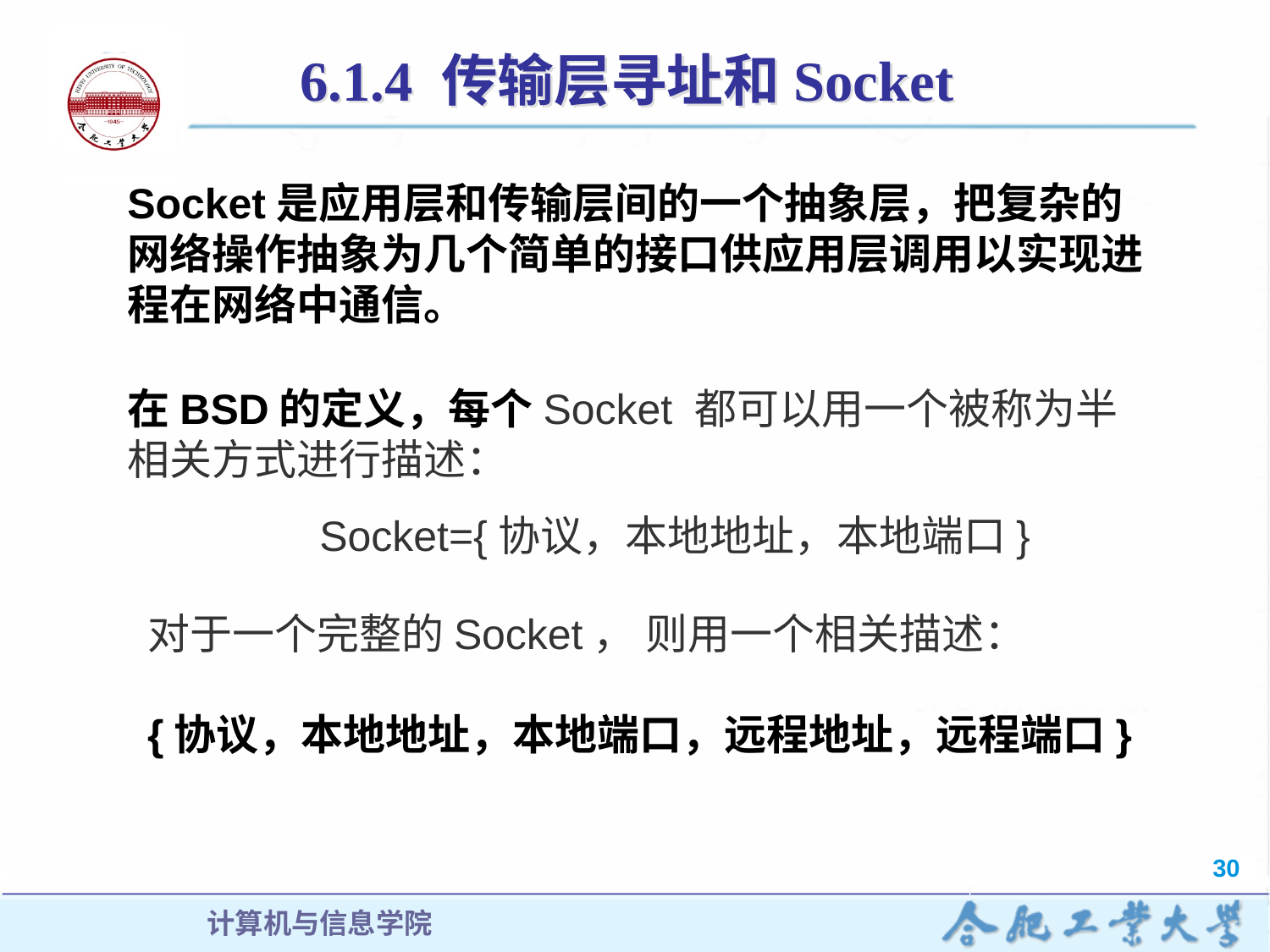

# 6.1.4 传输层寻址和Socket
Socket是应用层和传输层间的一个抽象层，把复杂的网络操作抽象为几个简单的接口供应用层调用以实现进程在网络中通信。
在BSD的定义，每个Socket 都可以用一个被称为半相关方式进行描述：
Socket={协议，本地地址，本地端口}
对于一个完整的Socket， 则用一个相关描述：
{协议，本地地址，本地端口，远程地址，远程端口}